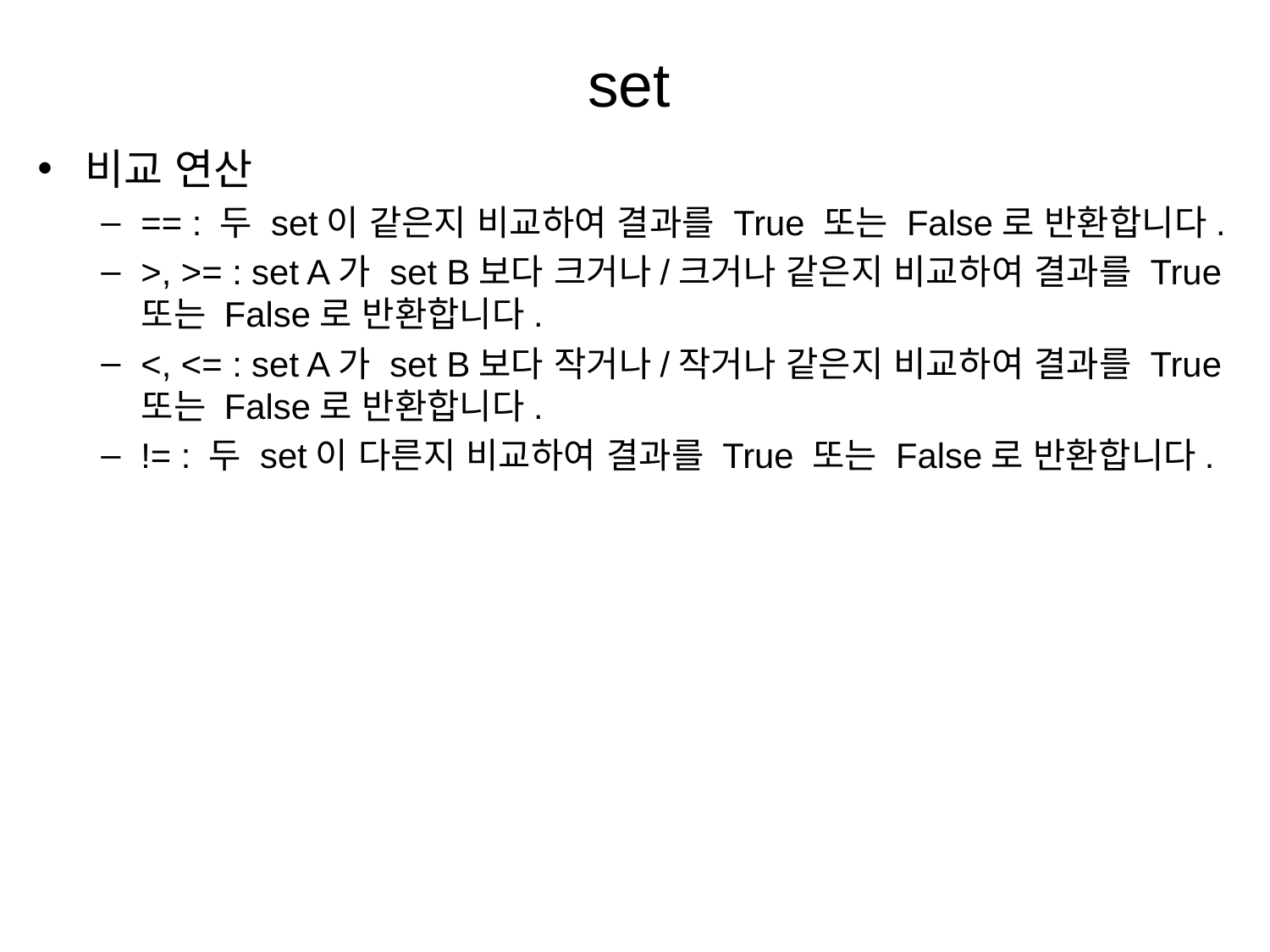

# set
비교 연산
== : 두 set이 같은지 비교하여 결과를 True 또는 False로 반환합니다.
>, >= : set A가 set B보다 크거나/크거나 같은지 비교하여 결과를 True 또는 False로 반환합니다.
<, <= : set A가 set B보다 작거나/작거나 같은지 비교하여 결과를 True 또는 False로 반환합니다.
!= : 두 set이 다른지 비교하여 결과를 True 또는 False로 반환합니다.